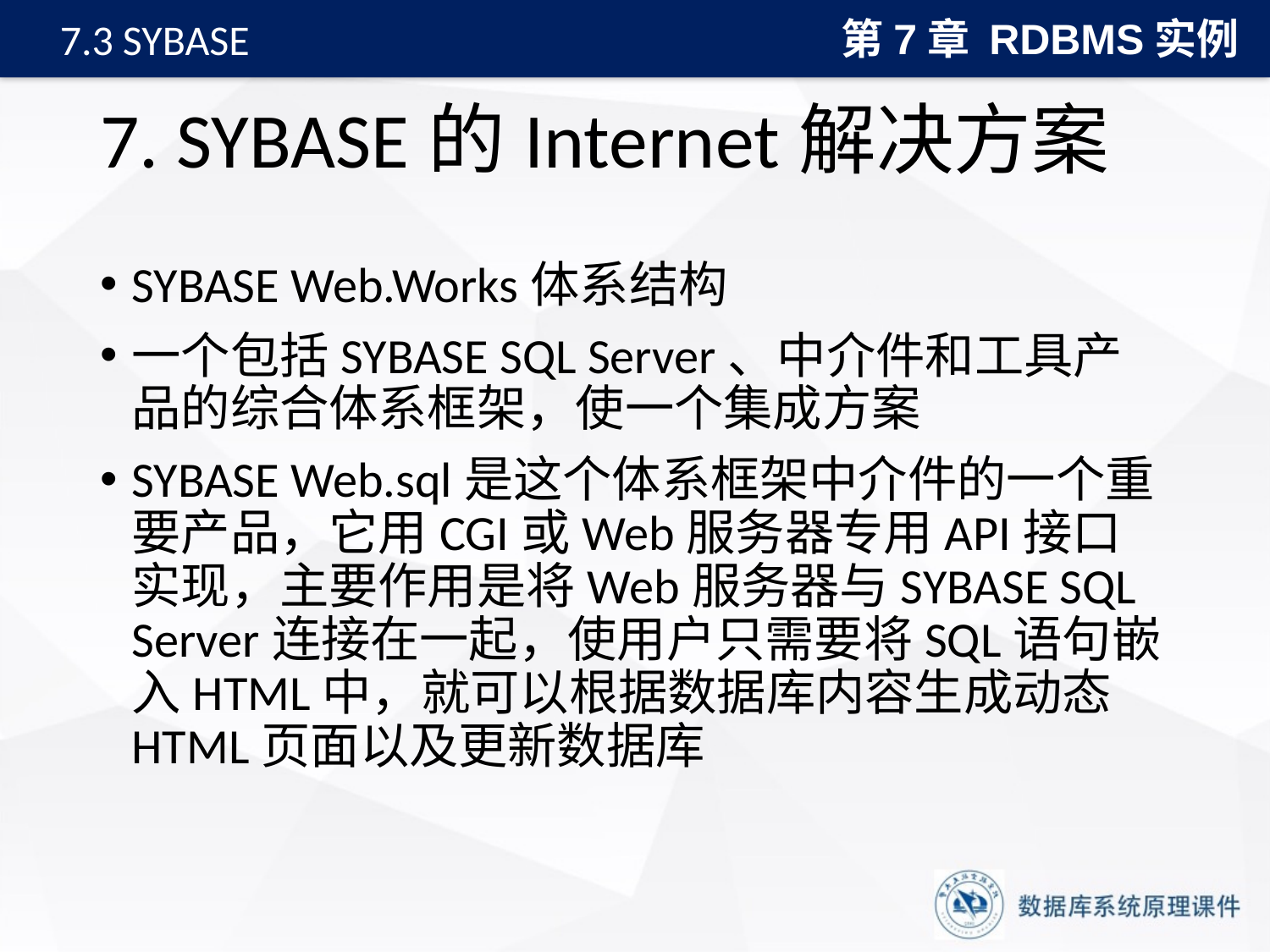

第7章 RDBMS实例
7.3 SYBASE
# 7. SYBASE的Internet解决方案
SYBASE Web.Works体系结构
一个包括SYBASE SQL Server、中介件和工具产品的综合体系框架，使一个集成方案
SYBASE Web.sql是这个体系框架中介件的一个重要产品，它用CGI或Web服务器专用API接口实现，主要作用是将Web服务器与SYBASE SQL Server连接在一起，使用户只需要将SQL语句嵌入HTML中，就可以根据数据库内容生成动态HTML页面以及更新数据库